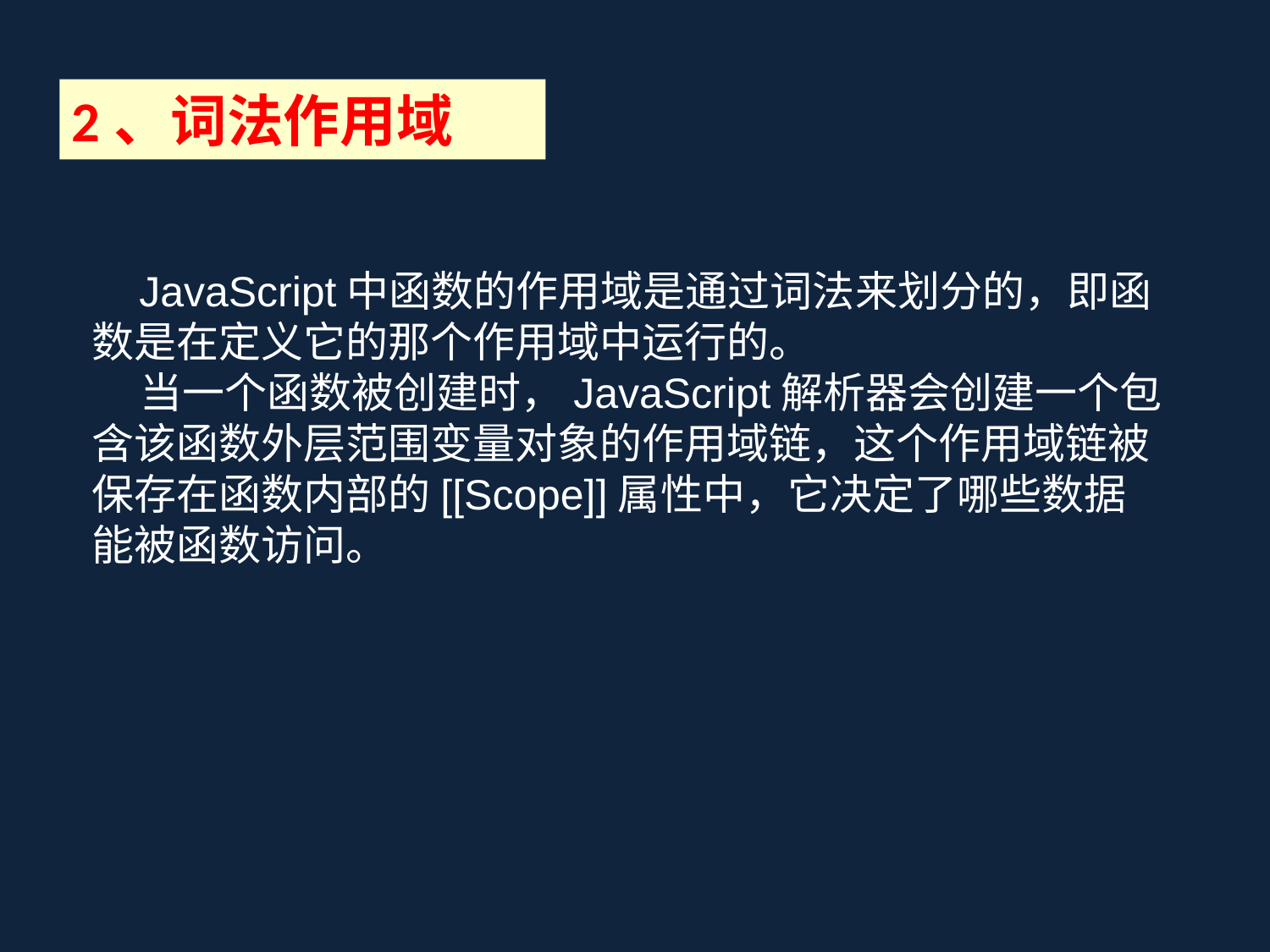

2、词法作用域
    JavaScript中函数的作用域是通过词法来划分的，即函数是在定义它的那个作用域中运行的。
    当一个函数被创建时，JavaScript解析器会创建一个包含该函数外层范围变量对象的作用域链，这个作用域链被保存在函数内部的[[Scope]]属性中，它决定了哪些数据能被函数访问。